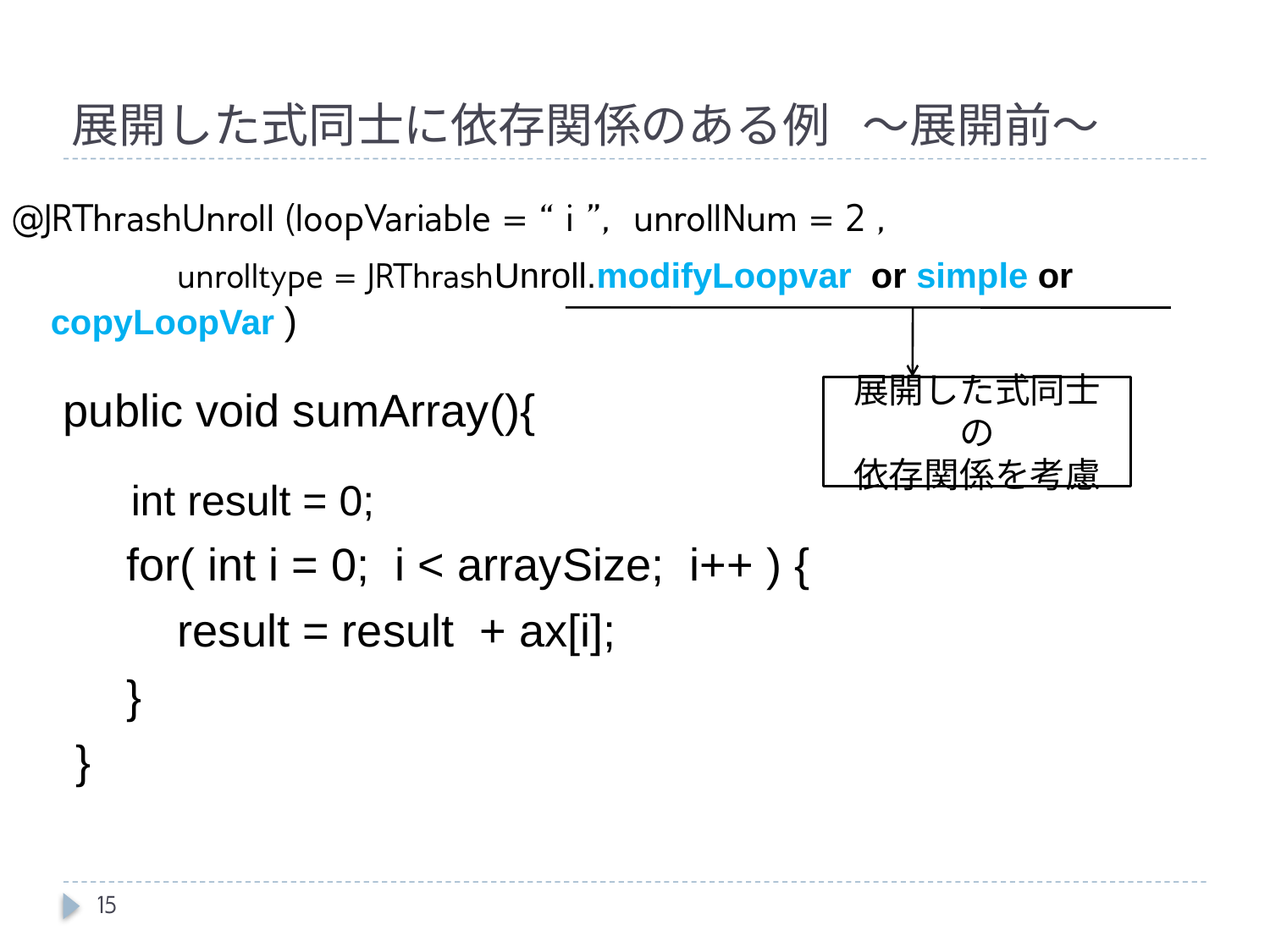

# 展開した式同士に依存関係のある例   ～展開前～

@JRThrashUnroll (loopVariable = “ i ”,  unrollNum = 2 ,
		unrolltype = JRThrashUnroll.modifyLoopvar  or simple or copyLoopVar )

    public void sumArray(){

          int result = 0;
         for( int i = 0;  i < arraySize;  i++ ) {
             result = result  + ax[i];
	      }
     }
展開した式同士の
依存関係を考慮
15